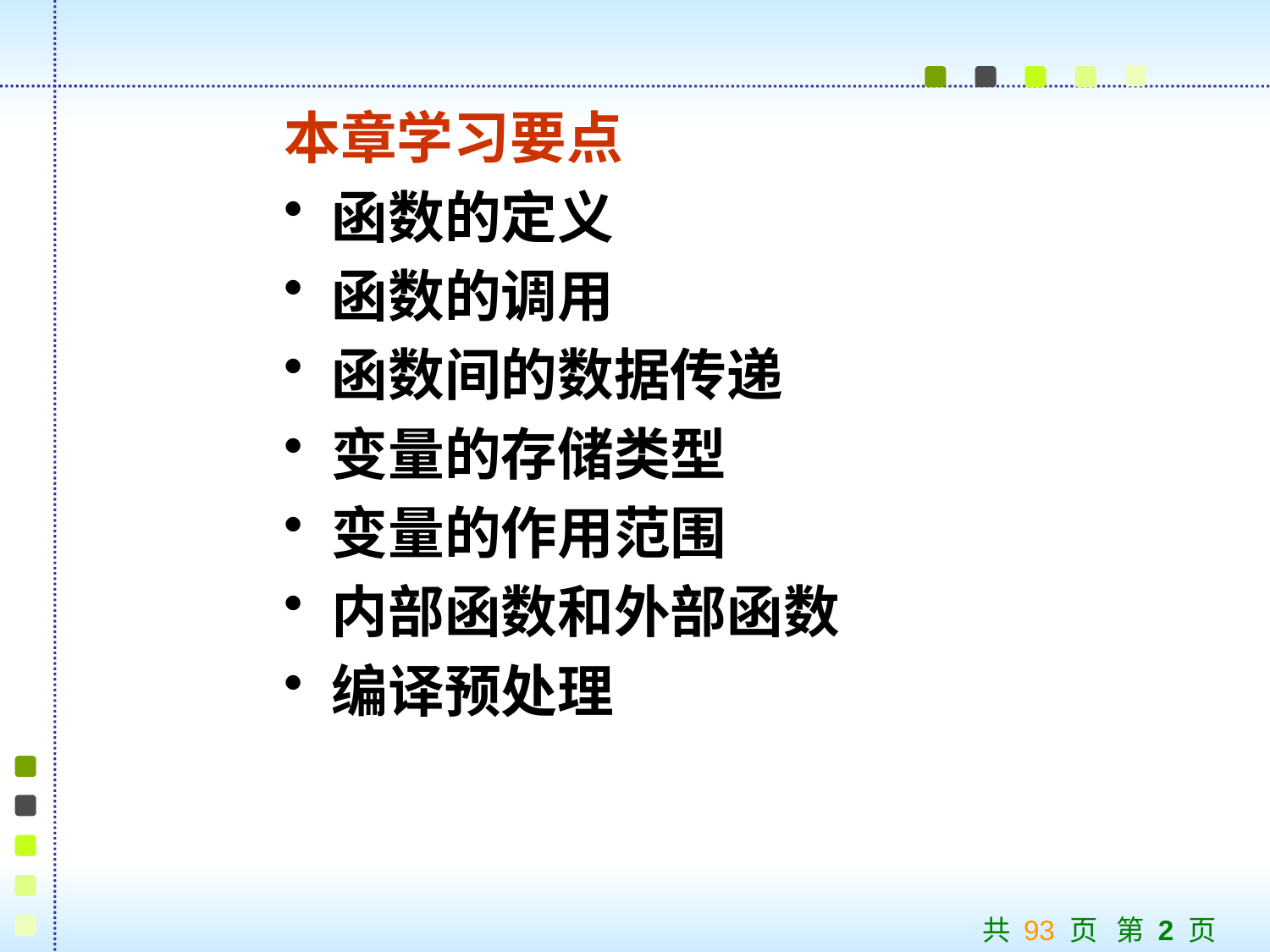

本章学习要点
函数的定义
函数的调用
函数间的数据传递
变量的存储类型
变量的作用范围
内部函数和外部函数
编译预处理
共 93 页   第 2 页